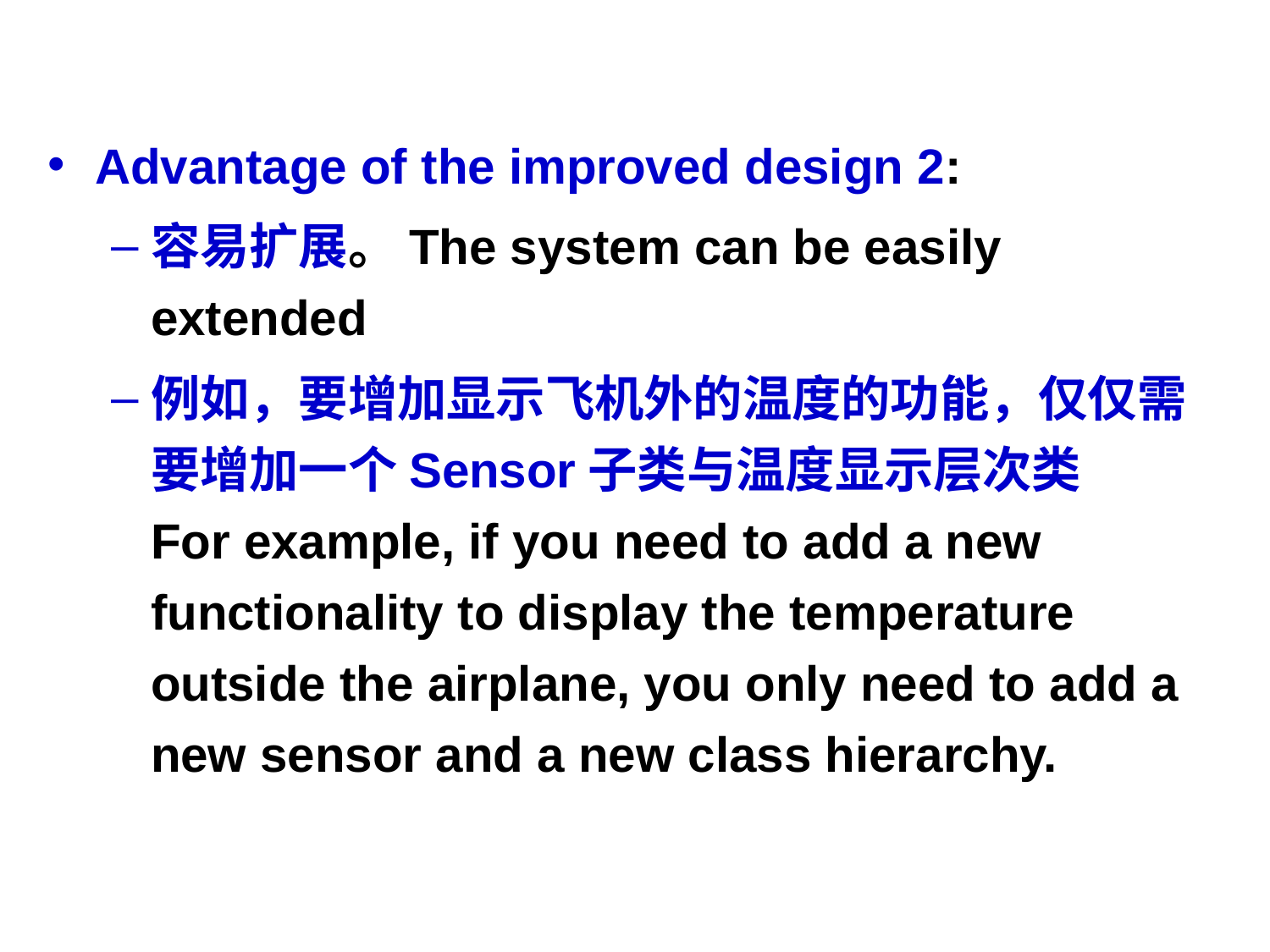

Advantage of the improved design 2:
容易扩展。The system can be easily extended
例如，要增加显示飞机外的温度的功能，仅仅需要增加一个Sensor子类与温度显示层次类      For example, if you need to add a new functionality to display the temperature outside the airplane, you only need to add a new sensor and a new class hierarchy.